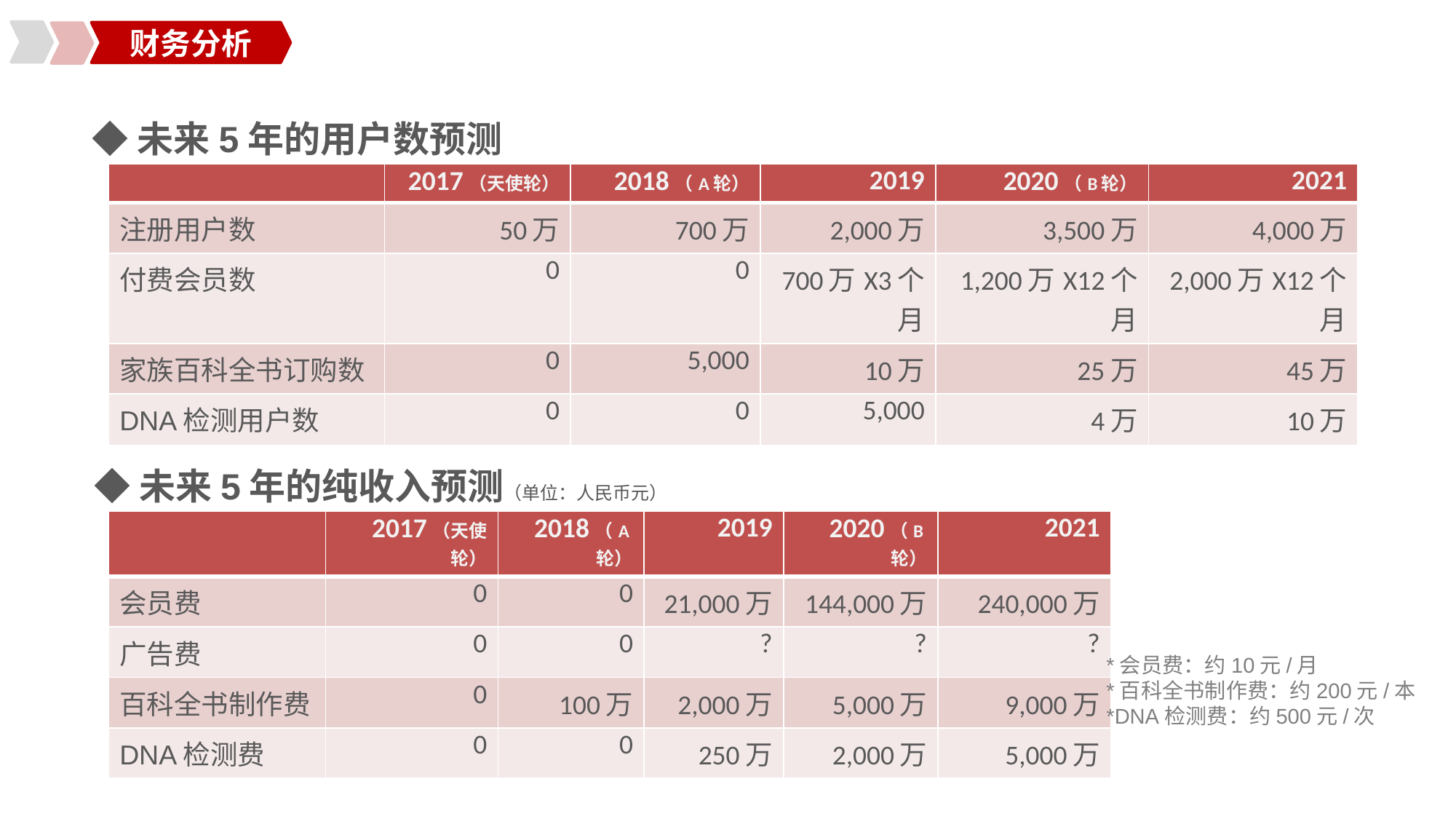

财务分析

◆未来5年的用户数预测
|  | 2017（天使轮） | 2018（A轮） | 2019 | 2020（B轮） | 2021 |
| --- | --- | --- | --- | --- | --- |
| 注册用户数 | 50万 | 700万 | 2,000万 | 3,500万 | 4,000万 |
| 付费会员数 | 0 | 0 | 700万X3个月 | 1,200万X12个月 | 2,000万X12个月 |
| 家族百科全书订购数 | 0 | 5,000 | 10万 | 25万 | 45万 |
| DNA检测用户数 | 0 | 0 | 5,000 | 4万 | 10万 |
◆未来5年的纯收入预测（单位：人民币元）
|  | 2017（天使轮） | 2018（A轮） | 2019 | 2020（B轮） | 2021 |
| --- | --- | --- | --- | --- | --- |
| 会员费 | 0 | 0 | 21,000万 | 144,000万 | 240,000万 |
| 广告费 | 0 | 0 | ? | ? | ? |
| 百科全书制作费 | 0 | 100万 | 2,000万 | 5,000万 | 9,000万 |
| DNA检测费 | 0 | 0 | 250万 | 2,000万 | 5,000万 |
*会员费：约10元/月
*百科全书制作费：约200元/本
*DNA检测费：约500元/次